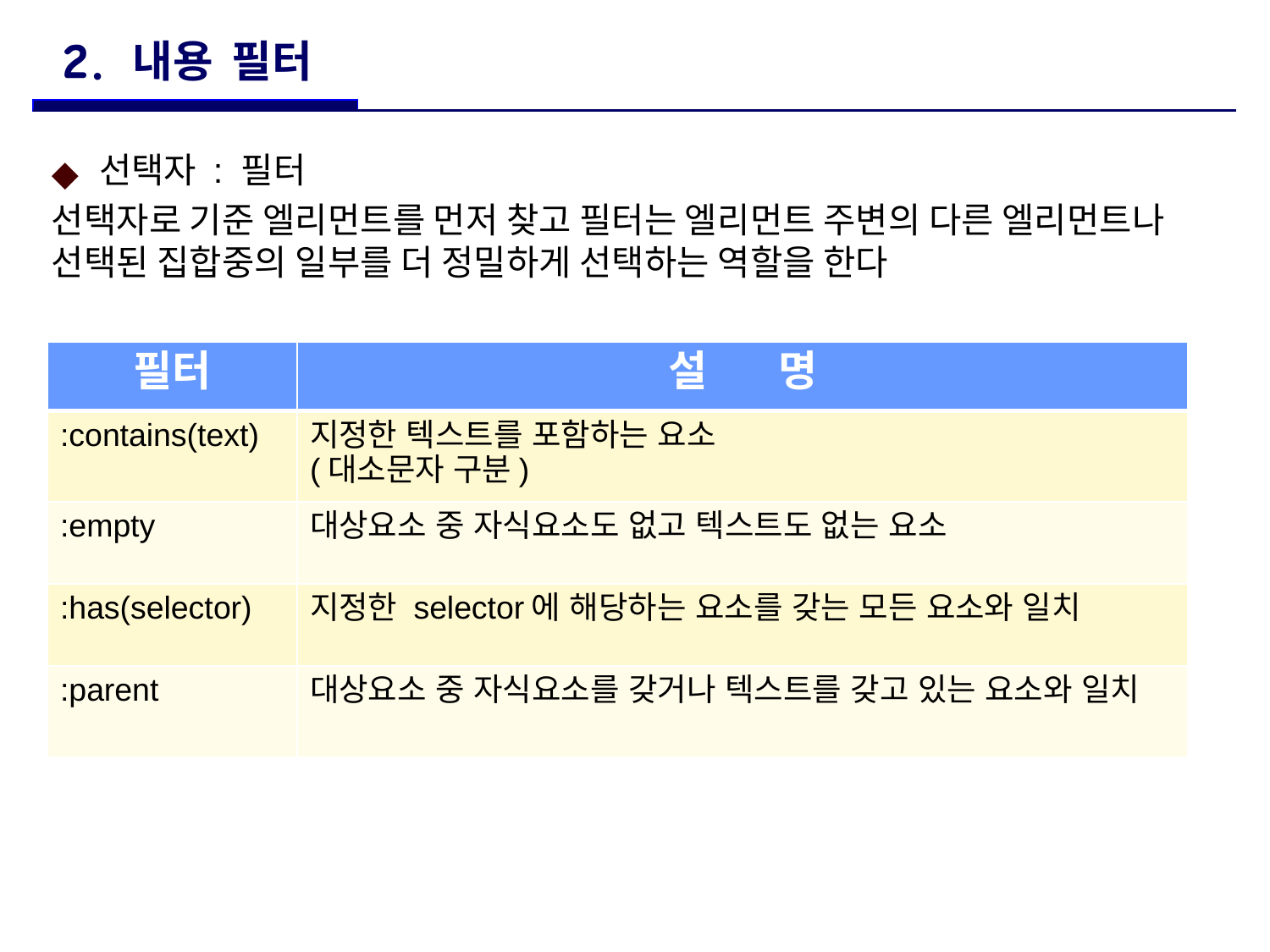

# 2. 내용 필터
선택자 : 필터
선택자로 기준 엘리먼트를 먼저 찾고 필터는 엘리먼트 주변의 다른 엘리먼트나 선택된 집합중의 일부를 더 정밀하게 선택하는 역할을 한다

| 필터 | 설 명 |
| --- | --- |
| :contains(text) | 지정한 텍스트를 포함하는 요소 (대소문자 구분) |
| :empty | 대상요소 중 자식요소도 없고 텍스트도 없는 요소 |
| :has(selector) | 지정한 selector에 해당하는 요소를 갖는 모든 요소와 일치 |
| :parent | 대상요소 중 자식요소를 갖거나 텍스트를 갖고 있는 요소와 일치 |